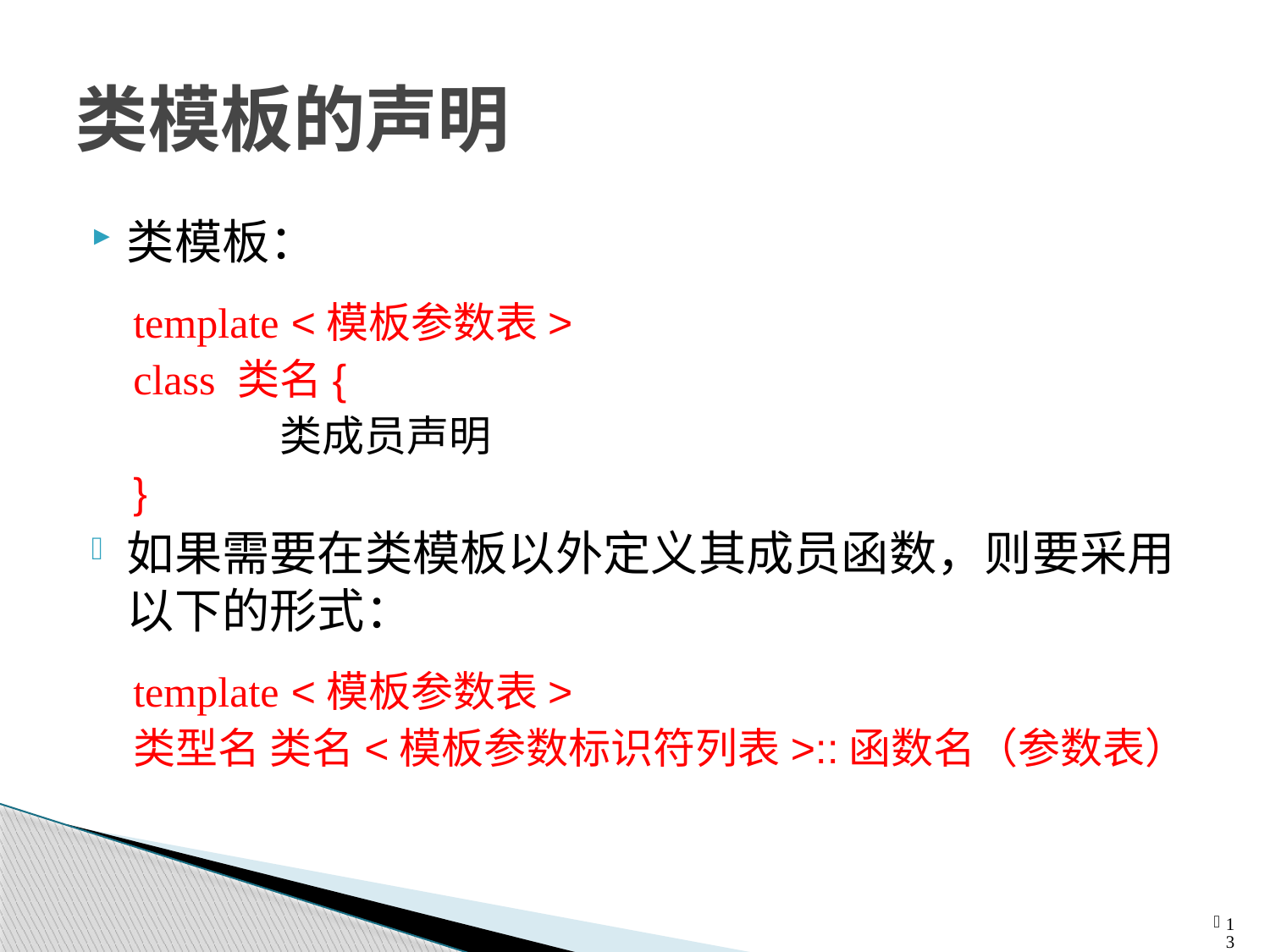

9.1 函数模板与类模板 —— 9.1.2 类模板
# 类模板的声明
类模板：
template <模板参数表>
class 类名{
	 类成员声明
}
如果需要在类模板以外定义其成员函数，则要采用以下的形式：
template <模板参数表>
类型名 类名<模板参数标识符列表>::函数名（参数表）
13